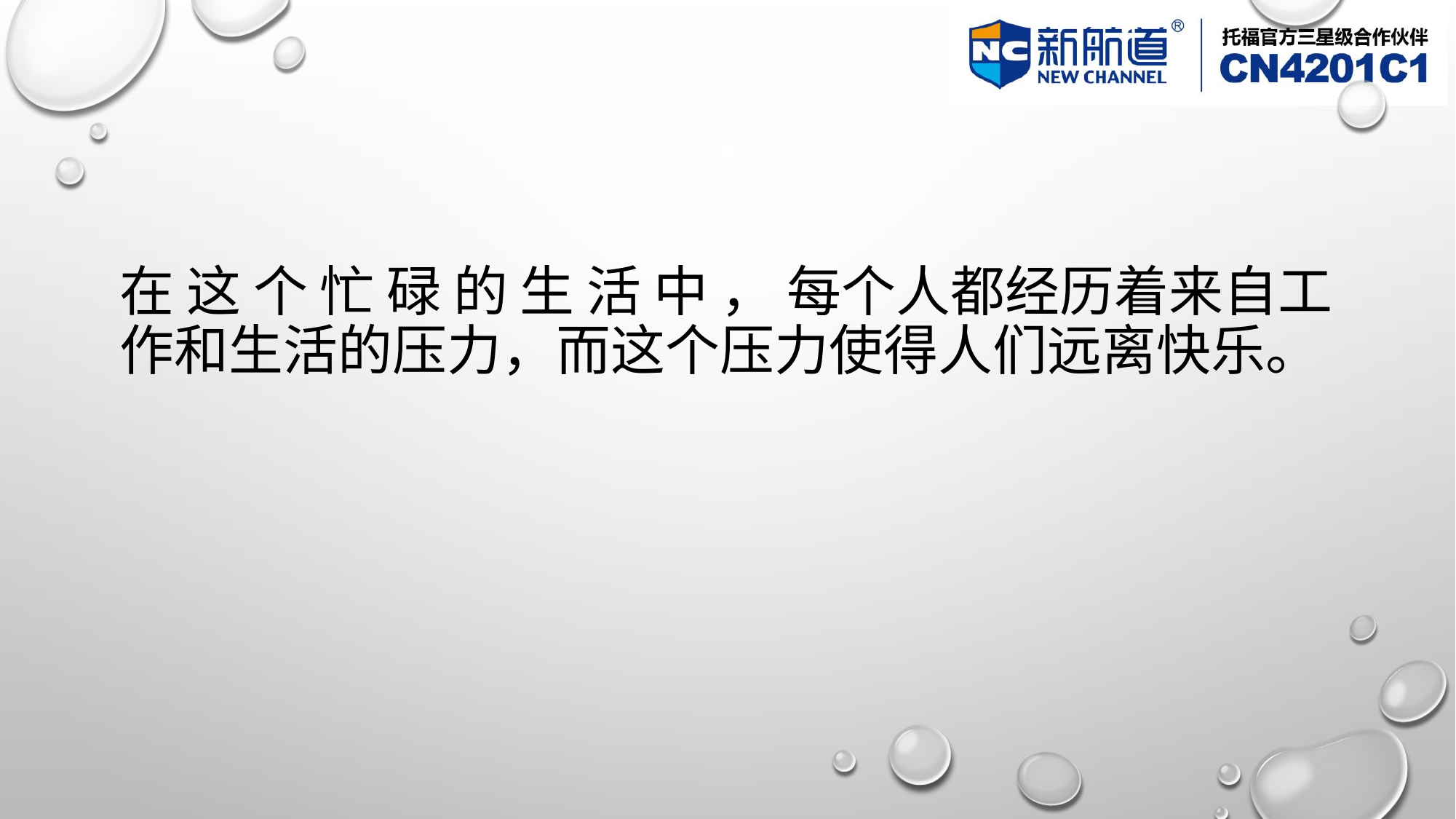

# 在 这 个 忙 碌 的 生 活 中 ， 每个人都经历着来自工作和生活的压力，而这个压力使得人们远离快乐。